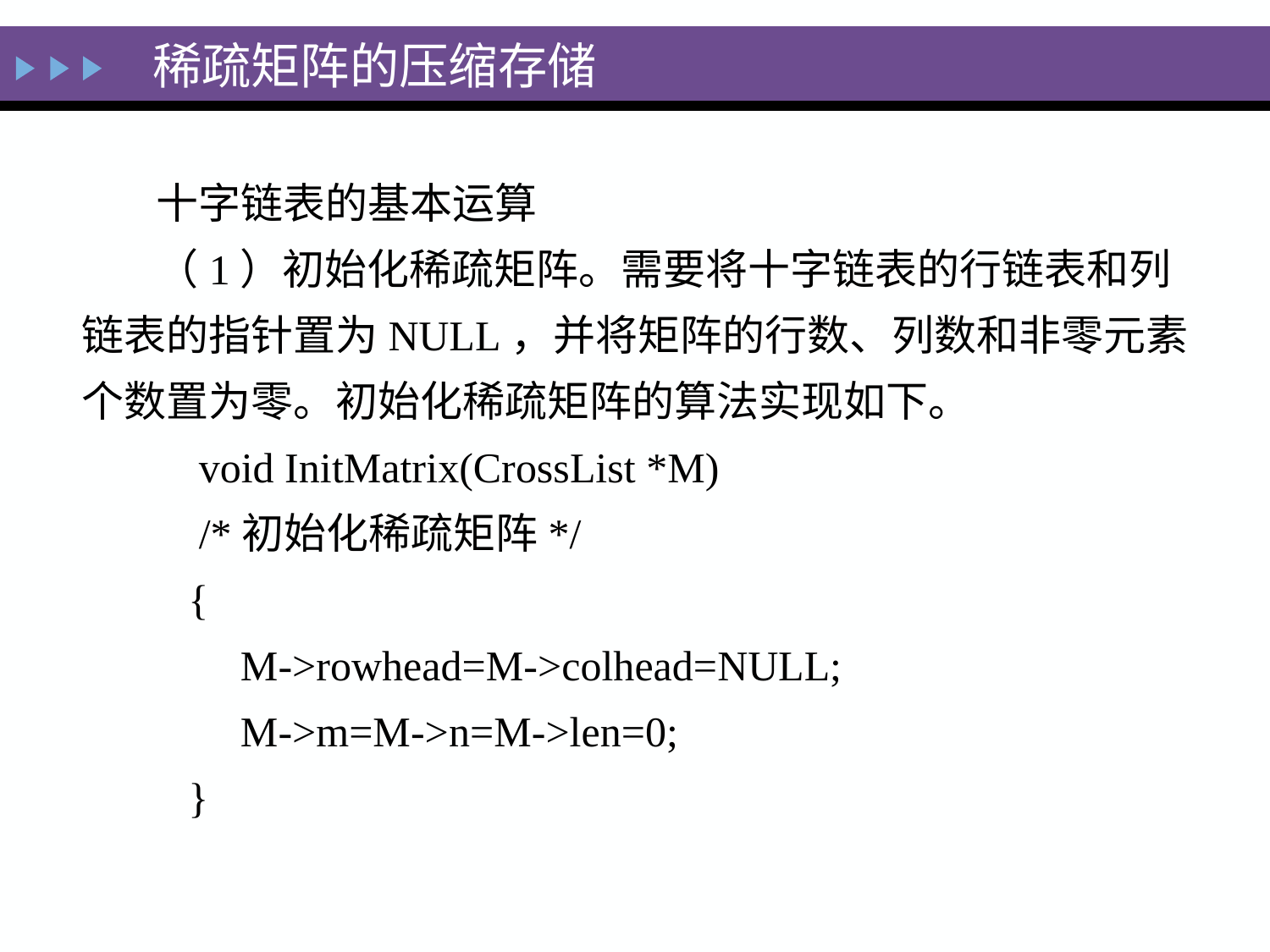

# 稀疏矩阵的压缩存储
十字链表的基本运算
（1）初始化稀疏矩阵。需要将十字链表的行链表和列链表的指针置为NULL，并将矩阵的行数、列数和非零元素个数置为零。初始化稀疏矩阵的算法实现如下。
    void InitMatrix(CrossList *M)
    /*初始化稀疏矩阵*/
   {
	   M->rowhead=M->colhead=NULL;
	   M->m=M->n=M->len=0;
   }